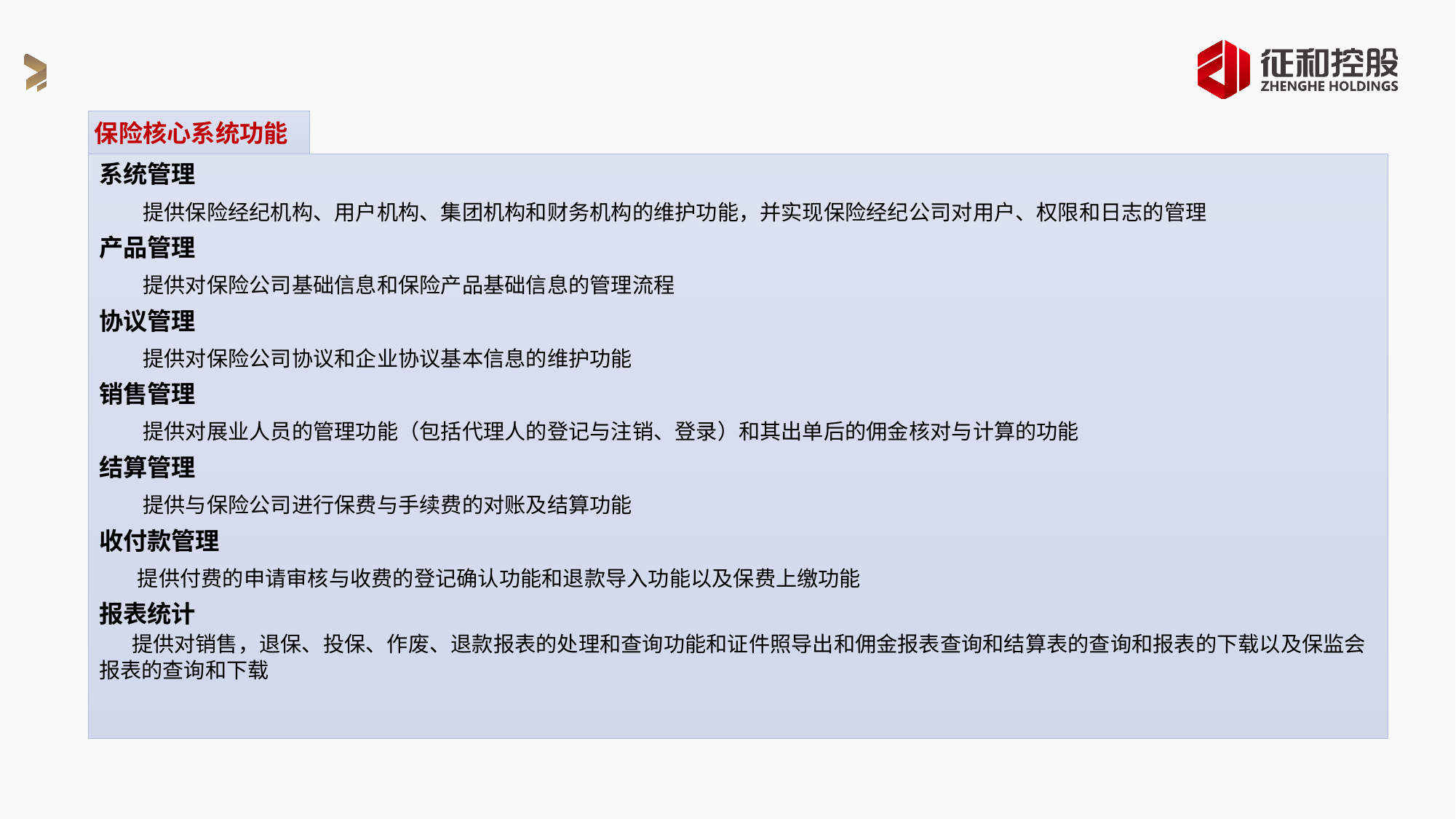

保险核心系统功能
系统管理
       提供保险经纪机构、用户机构、集团机构和财务机构的维护功能，并实现保险经纪公司对用户、权限和日志的管理
产品管理
       提供对保险公司基础信息和保险产品基础信息的管理流程
协议管理
       提供对保险公司协议和企业协议基本信息的维护功能
销售管理
       提供对展业人员的管理功能（包括代理人的登记与注销、登录）和其出单后的佣金核对与计算的功能
结算管理
       提供与保险公司进行保费与手续费的对账及结算功能
收付款管理
      提供付费的申请审核与收费的登记确认功能和退款导入功能以及保费上缴功能
报表统计
      提供对销售，退保、投保、作废、退款报表的处理和查询功能和证件照导出和佣金报表查询和结算表的查询和报表的下载以及保监会报表的查询和下载